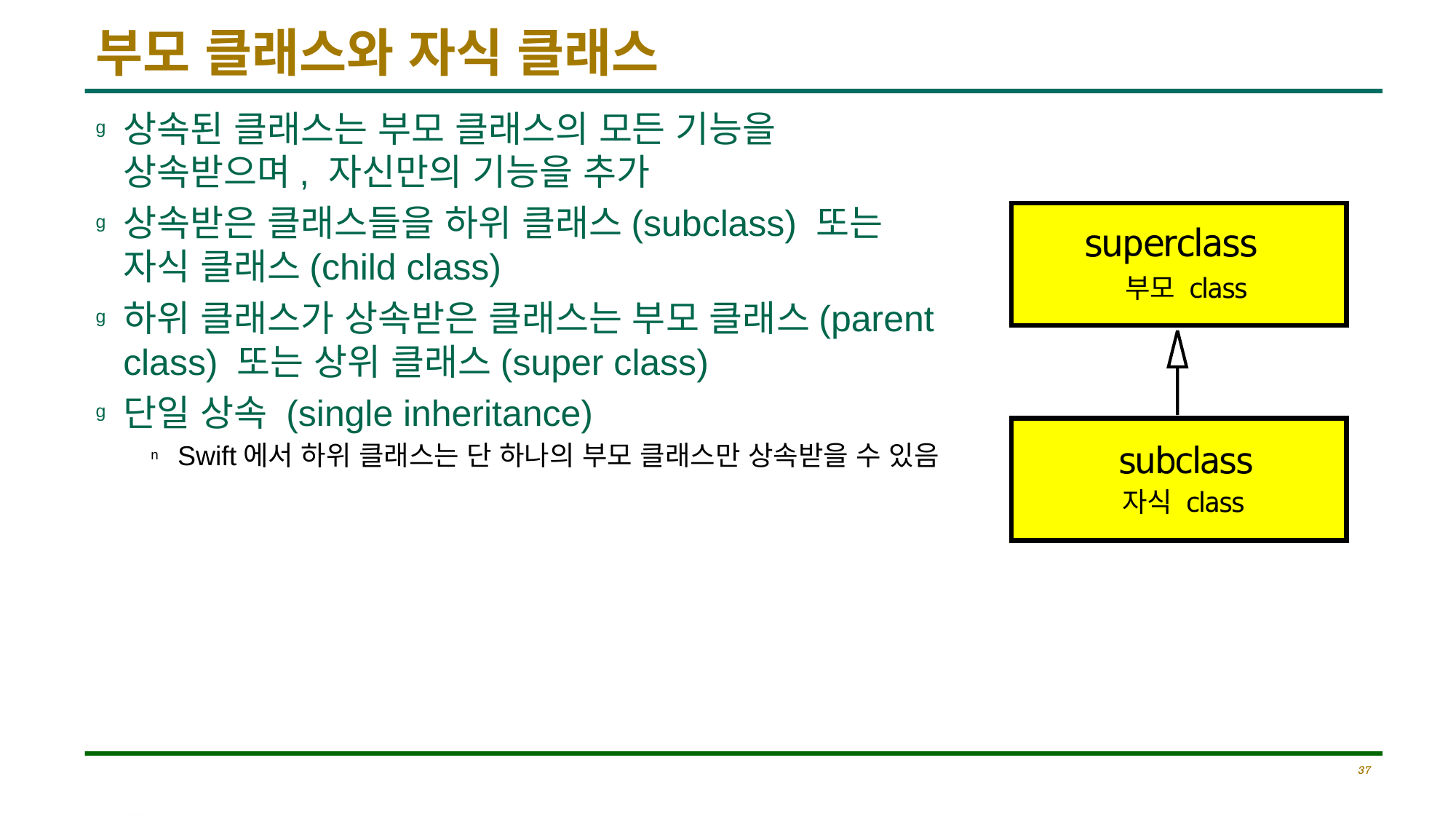

# 부모 클래스와 자식 클래스
상속된 클래스는 부모 클래스의 모든 기능을 상속받으며, 자신만의 기능을 추가
상속받은 클래스들을 하위 클래스(subclass) 또는 자식 클래스(child class)
하위 클래스가 상속받은 클래스는 부모 클래스(parent class) 또는 상위 클래스(super class)
단일 상속 (single inheritance)
Swift에서 하위 클래스는 단 하나의 부모 클래스만 상속받을 수 있음

(
Base)
기본
클래스
superclass
부모 class

(
)
Derived
파생
클래스

subclass
자식 class